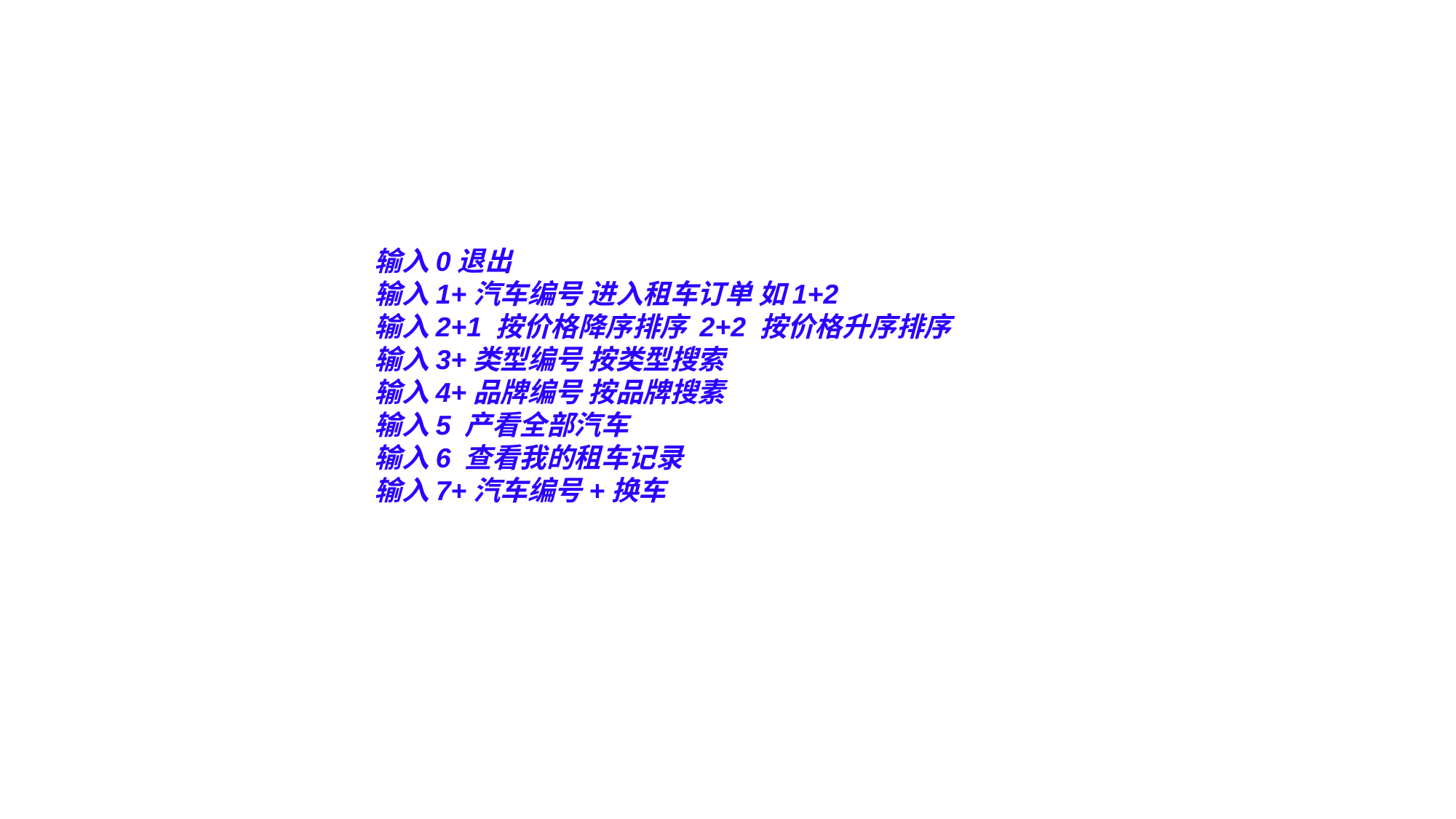

输入0退出
输入1+汽车编号 进入租车订单 如1+2
输入2+1 按价格降序排序 2+2 按价格升序排序
输入3+类型编号 按类型搜索
输入4+品牌编号 按品牌搜素
输入5 产看全部汽车
输入6 查看我的租车记录
输入7+汽车编号+换车